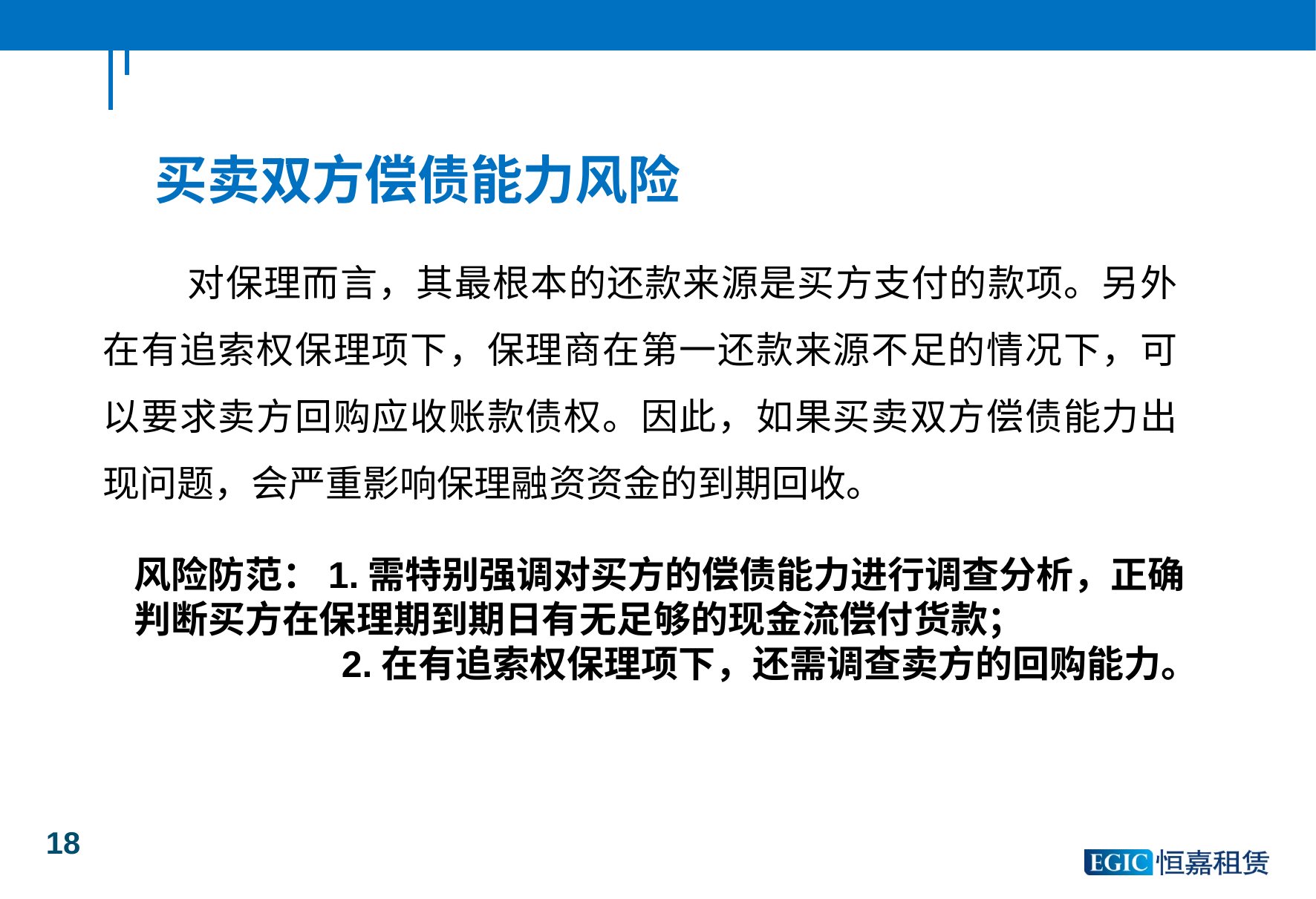

买卖双方偿债能力风险
        对保理而言，其最根本的还款来源是买方支付的款项。另外在有追索权保理项下，保理商在第一还款来源不足的情况下，可以要求卖方回购应收账款债权。因此，如果买卖双方偿债能力出现问题，会严重影响保理融资资金的到期回收。
风险防范：1.需特别强调对买方的偿债能力进行调查分析，正确判断买方在保理期到期日有无足够的现金流偿付货款；
                    2.在有追索权保理项下，还需调查卖方的回购能力。
18